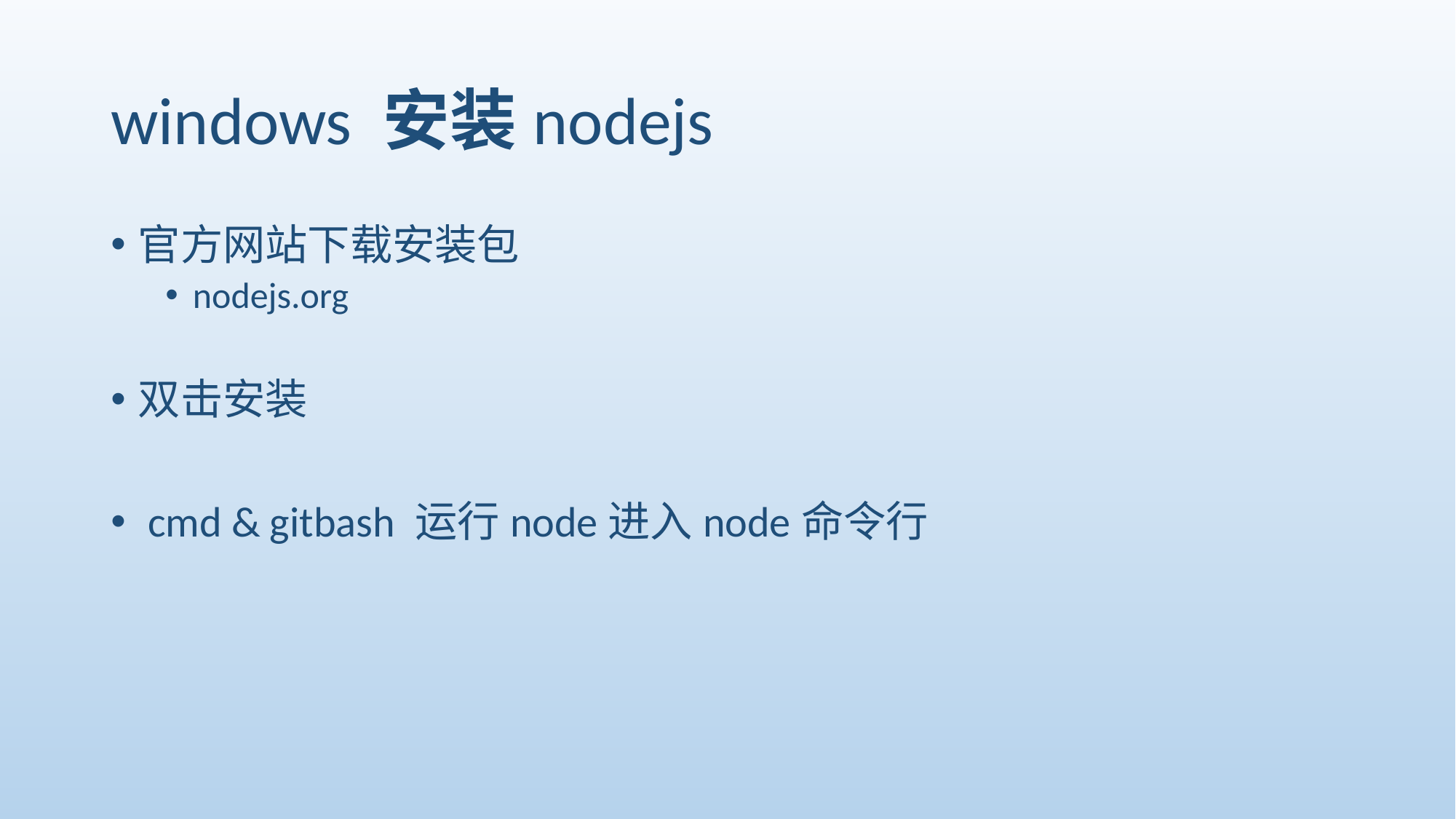

# windows 安装nodejs
官方网站下载安装包
nodejs.org

双击安装

 cmd & gitbash 运行node进入node命令行